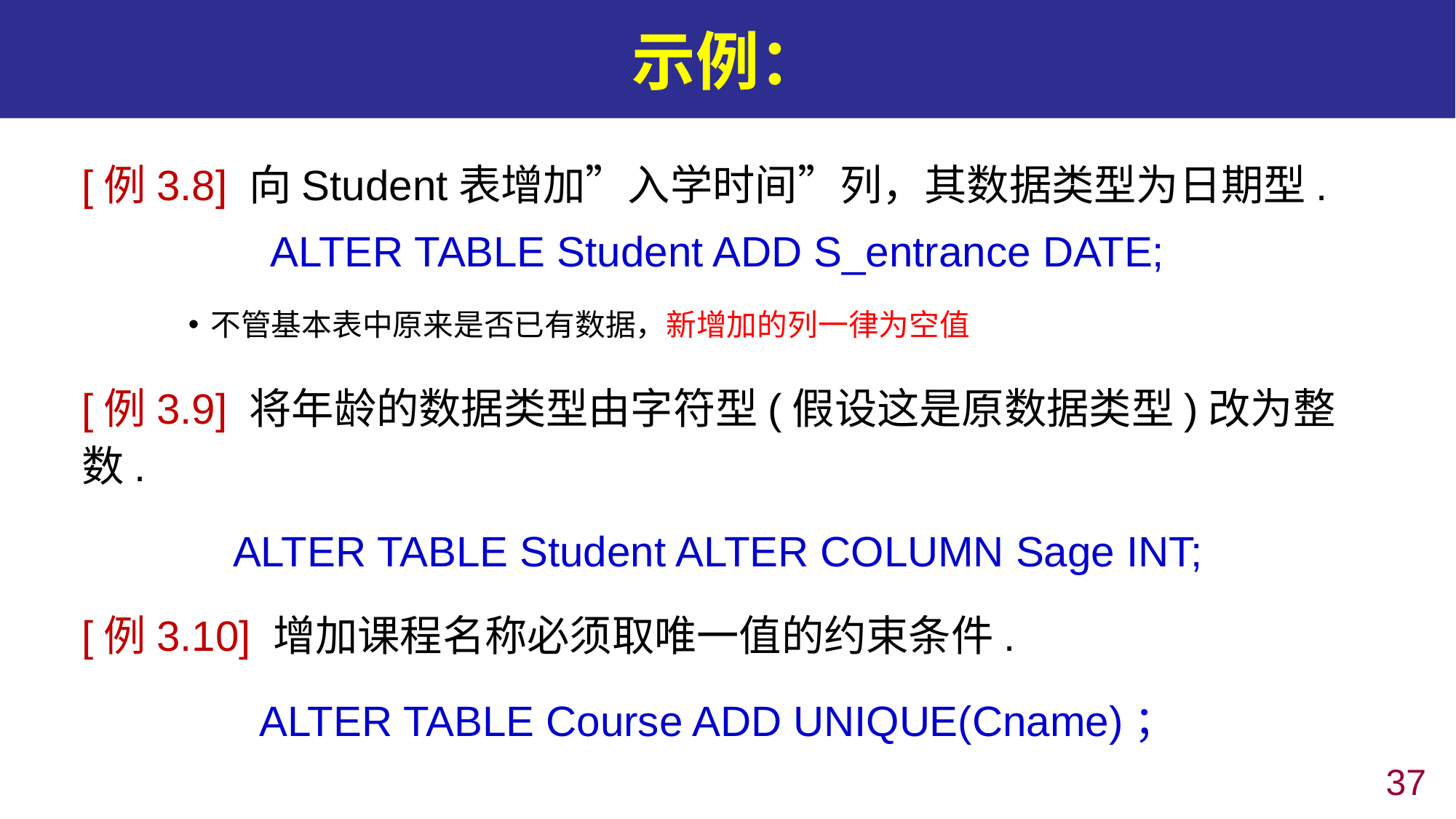

# 示例：
[例3.8] 向Student表增加”入学时间”列，其数据类型为日期型.
ALTER TABLE Student ADD S_entrance DATE;

不管基本表中原来是否已有数据，新增加的列一律为空值

[例3.9] 将年龄的数据类型由字符型(假设这是原数据类型)改为整数.
ALTER TABLE Student ALTER COLUMN Sage INT;
[例3.10] 增加课程名称必须取唯一值的约束条件.
ALTER TABLE Course ADD UNIQUE(Cname)；

37